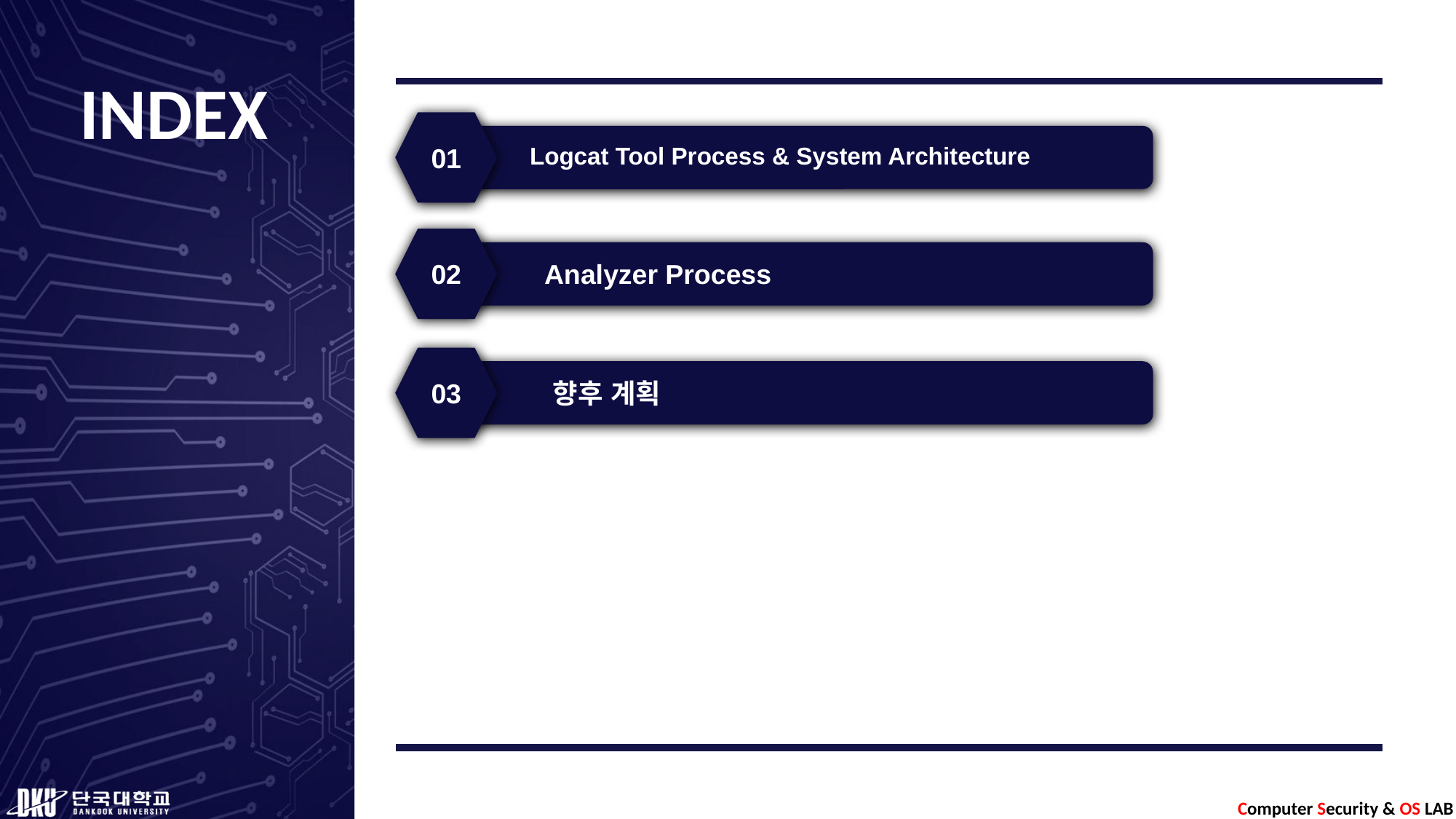

01
Logcat Tool Process & System Architecture

02
Analyzer Process

03
향후 계획